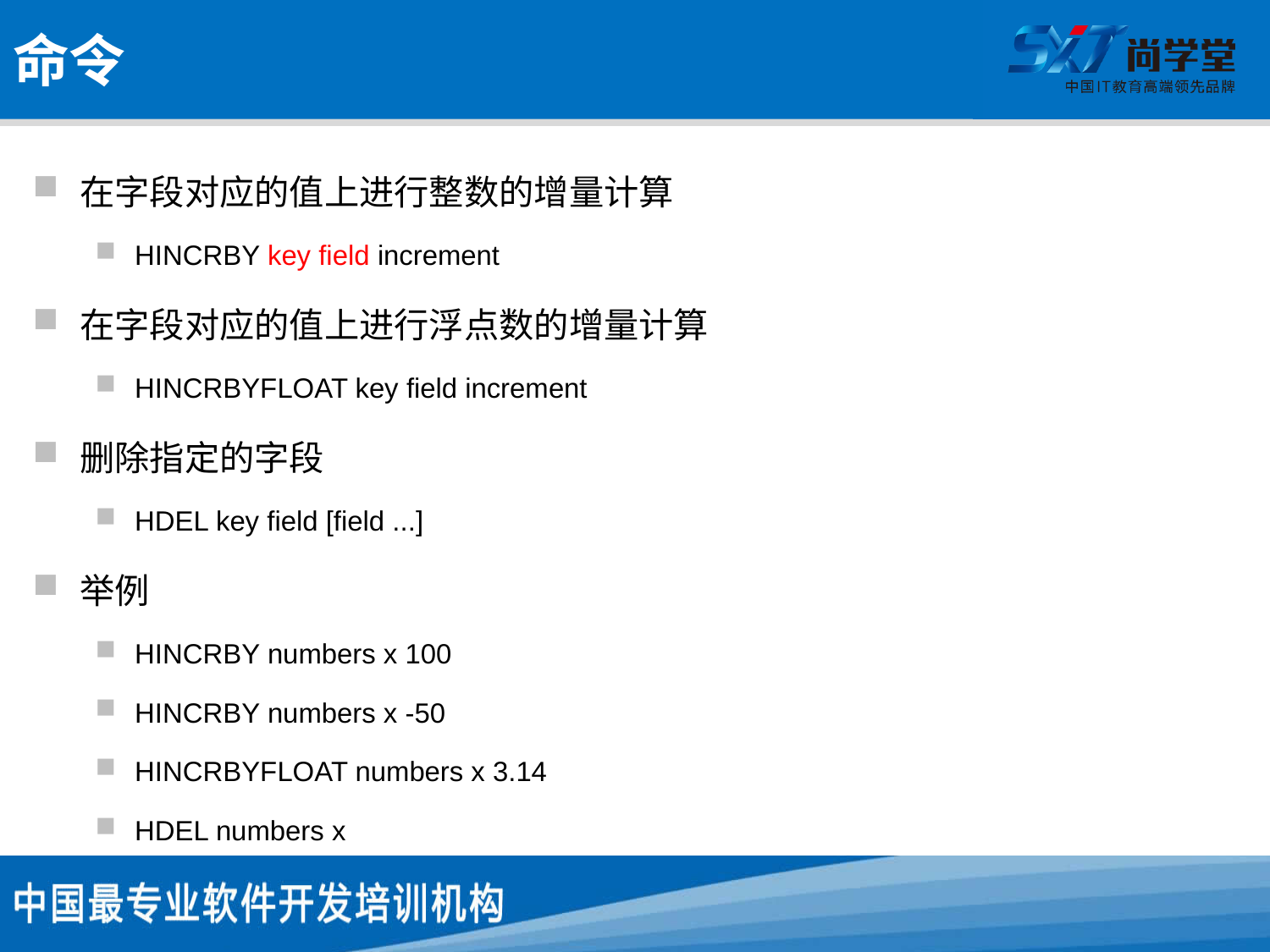

# 命令
在字段对应的值上进行整数的增量计算
HINCRBY key field increment
在字段对应的值上进行浮点数的增量计算
HINCRBYFLOAT key field increment
删除指定的字段
HDEL key field [field ...]
举例
HINCRBY numbers x 100
HINCRBY numbers x -50
HINCRBYFLOAT numbers x 3.14
HDEL numbers x